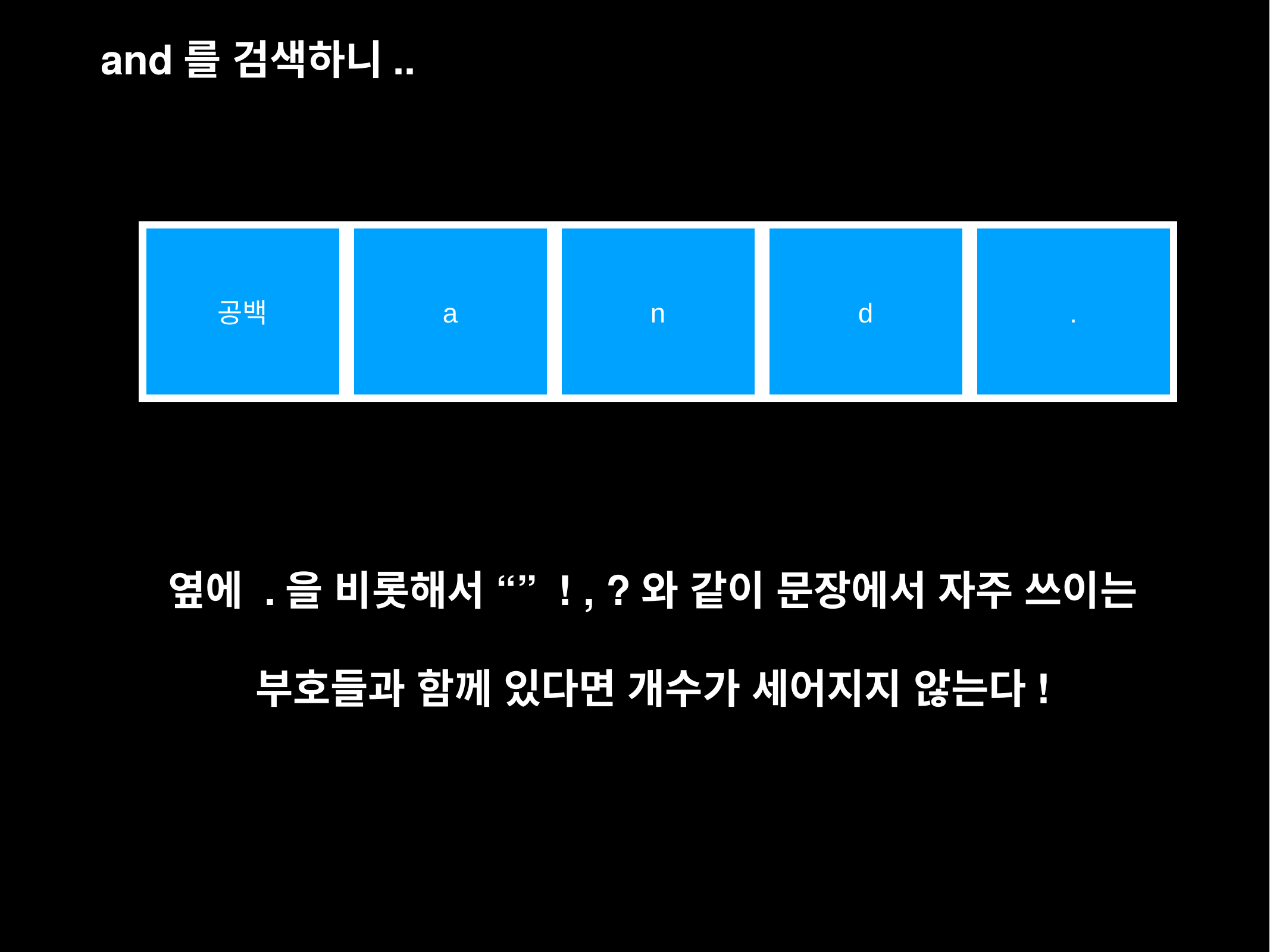

and를 검색하니..

n

d

.

a

공백

옆에 .을 비롯해서 “” ! , ?와 같이 문장에서 자주 쓰이는

부호들과 함께 있다면 개수가 세어지지 않는다!